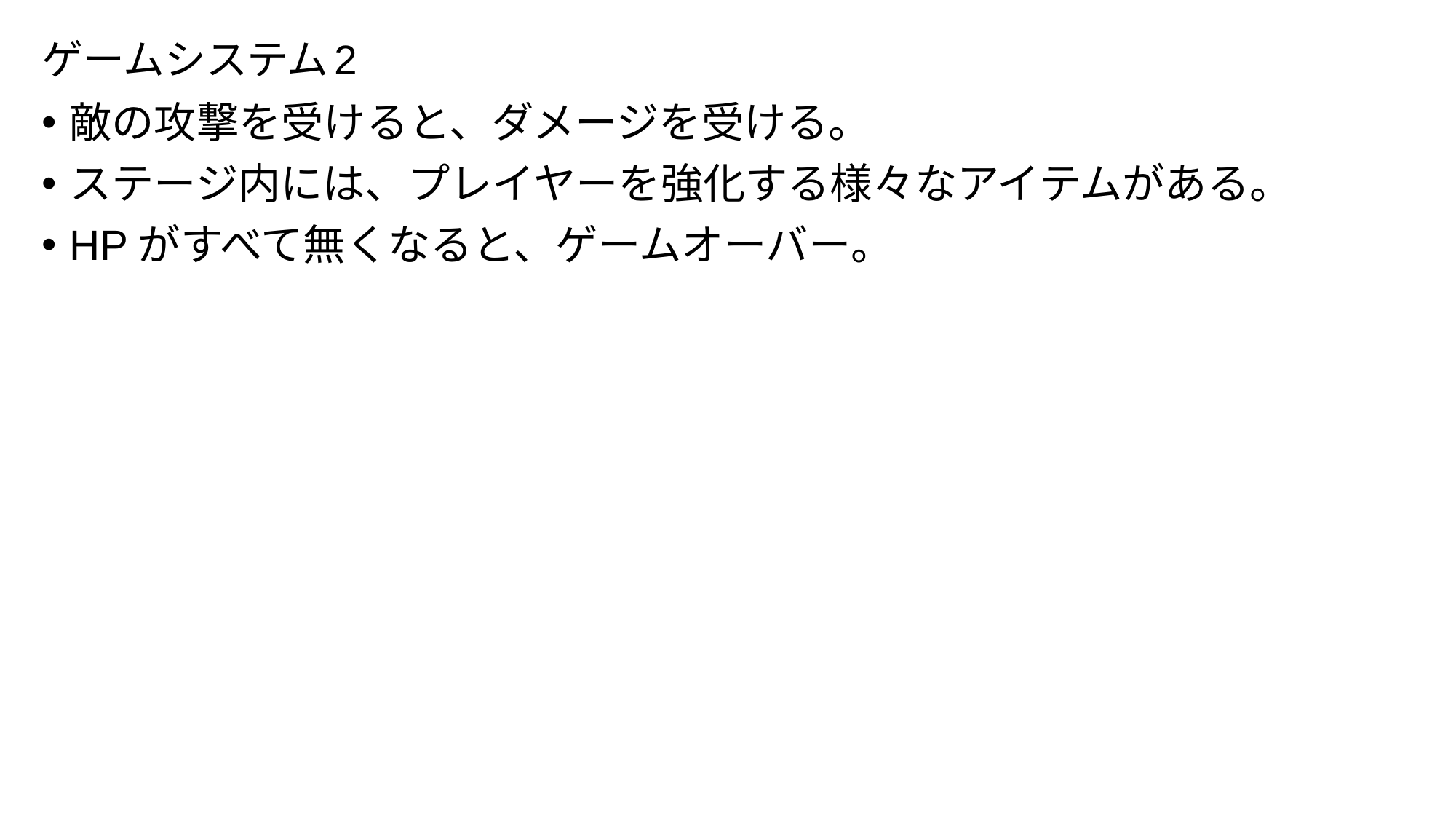

# ゲームシステム2
敵の攻撃を受けると、ダメージを受ける。
ステージ内には、プレイヤーを強化する様々なアイテムがある。
HPがすべて無くなると、ゲームオーバー。